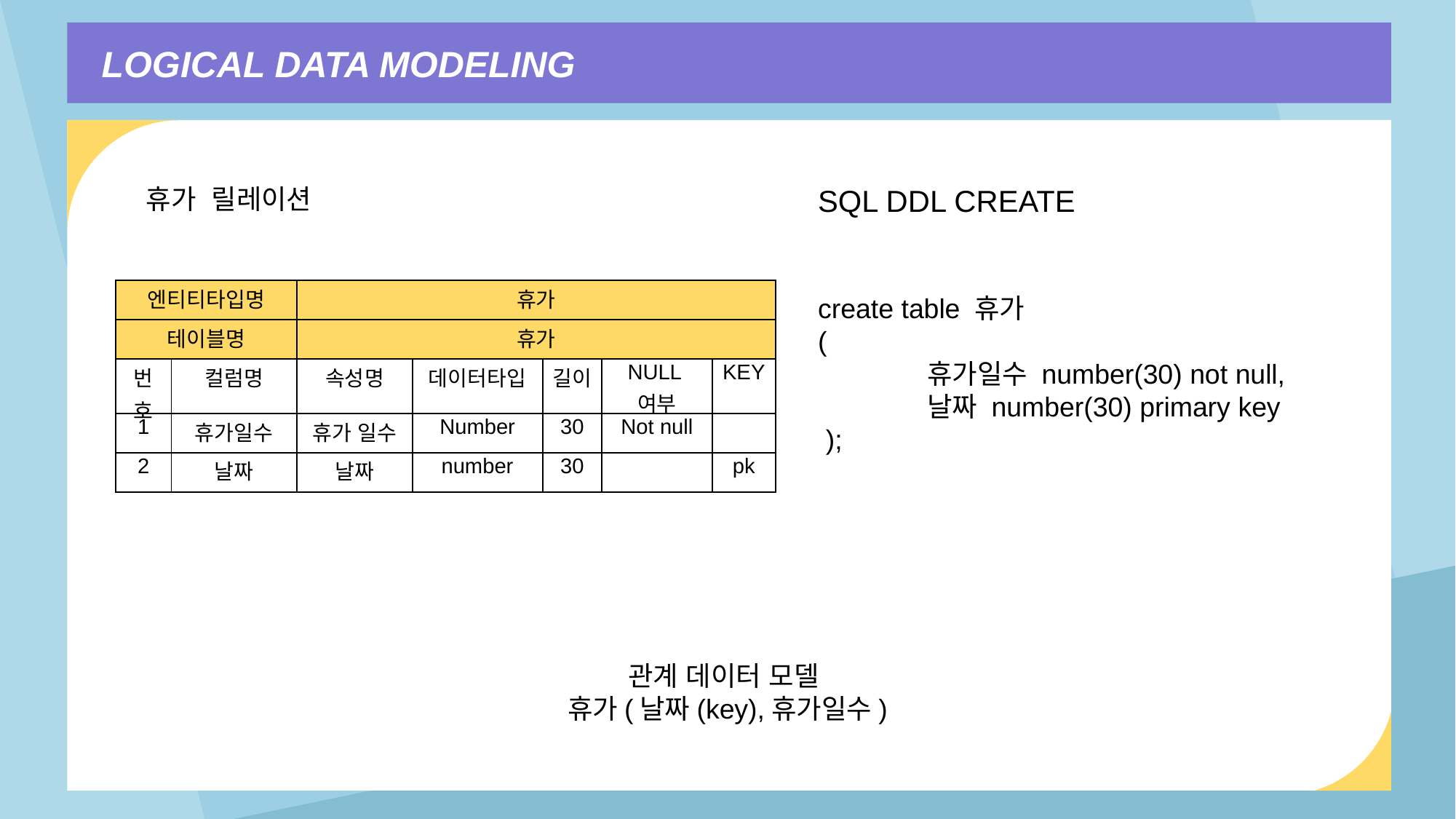

LOGICAL DATA MODELING

휴가  릴레이션
SQL DDL CREATE

create table 휴가
(
	휴가일수 number(30) not null,
	날짜 number(30) primary key
 );
| 엔티티타입명 |  | 휴가 |  |  |  |  |
| --- | --- | --- | --- | --- | --- | --- |
| 테이블명 |  | 휴가 |  |  |  |  |
| 번호 | 컬럼명 | 속성명 | 데이터타입 | 길이 | NULL여부 | KEY |
| 1 | 휴가일수 | 휴가 일수 | Number | 30 | Not null |  |
| 2 | 날짜 | 날짜 | number | 30 |  | pk |

관계 데이터 모델
휴가(날짜(key),휴가일수)